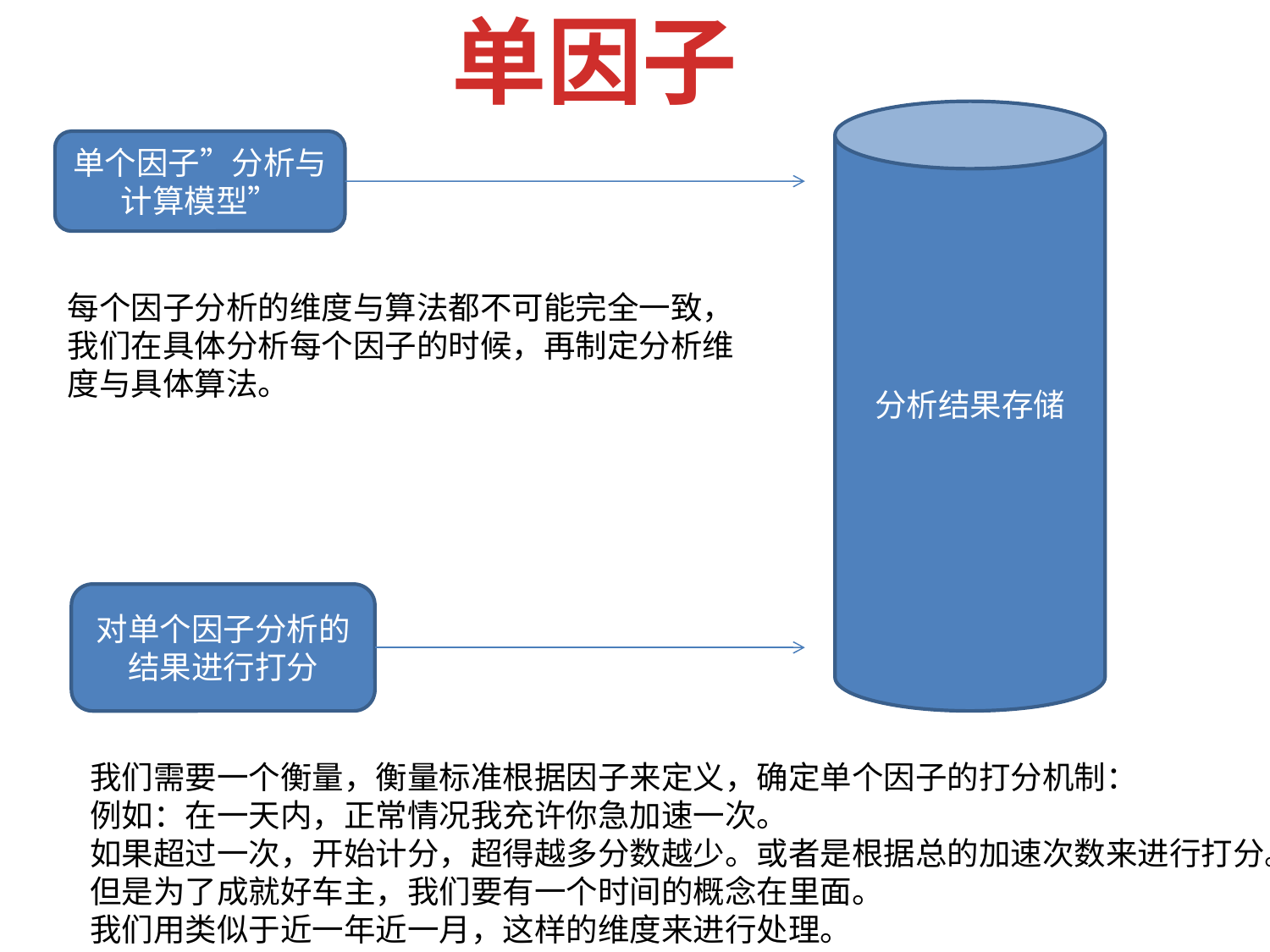

单因子
分析结果存储

单个因子”分析与计算模型”
每个因子分析的维度与算法都不可能完全一致，我们在具体分析每个因子的时候，再制定分析维度与具体算法。
对单个因子分析的结果进行打分
我们需要一个衡量，衡量标准根据因子来定义，确定单个因子的打分机制：
例如：在一天内，正常情况我充许你急加速一次。
如果超过一次，开始计分，超得越多分数越少。或者是根据总的加速次数来进行打分。
但是为了成就好车主，我们要有一个时间的概念在里面。
我们用类似于近一年近一月，这样的维度来进行处理。